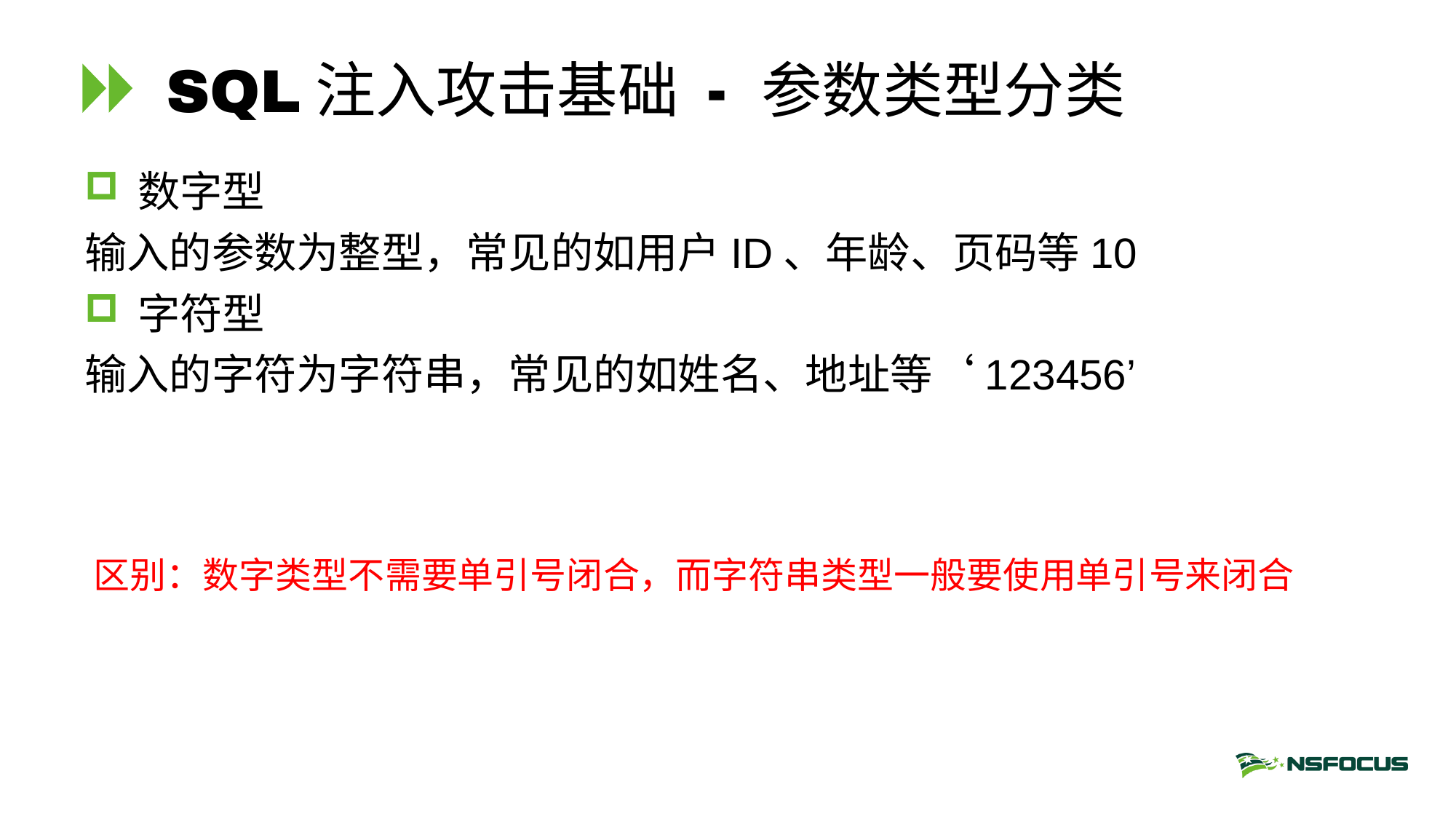

# SQL注入攻击基础 - 参数类型分类
数字型
输入的参数为整型，常见的如用户ID、年龄、页码等10
字符型
输入的字符为字符串，常见的如姓名、地址等‘123456’

区别：数字类型不需要单引号闭合，而字符串类型一般要使用单引号来闭合